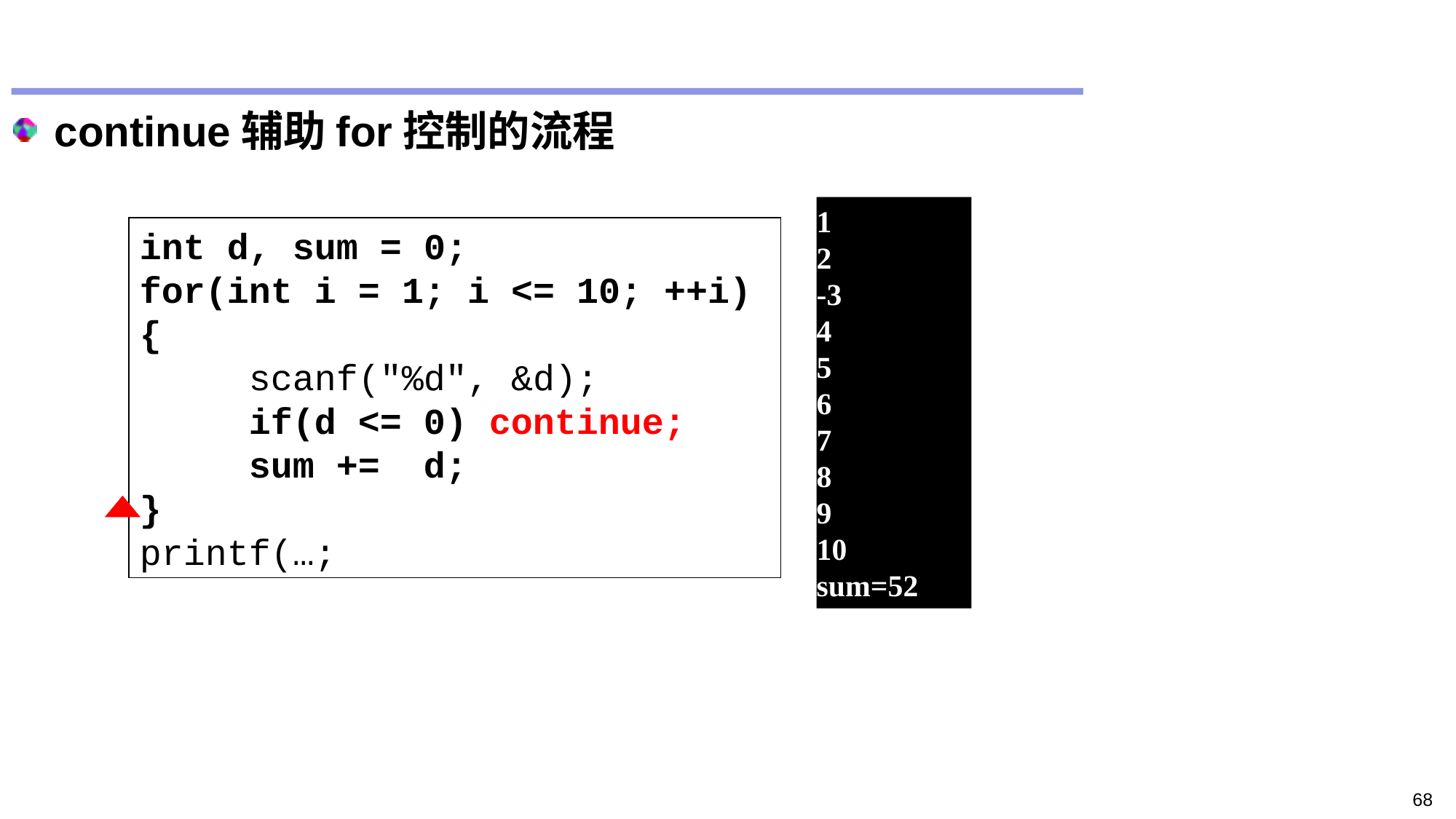

#
continue辅助for控制的流程

1
2
-3
4
5
6
7
8
9
10
sum=52
int d, sum = 0;
for(int i = 1; i <= 10; ++i)
{
	scanf("%d", &d);
	if(d <= 0) continue;
	sum +=  d;
}
printf(…;

68